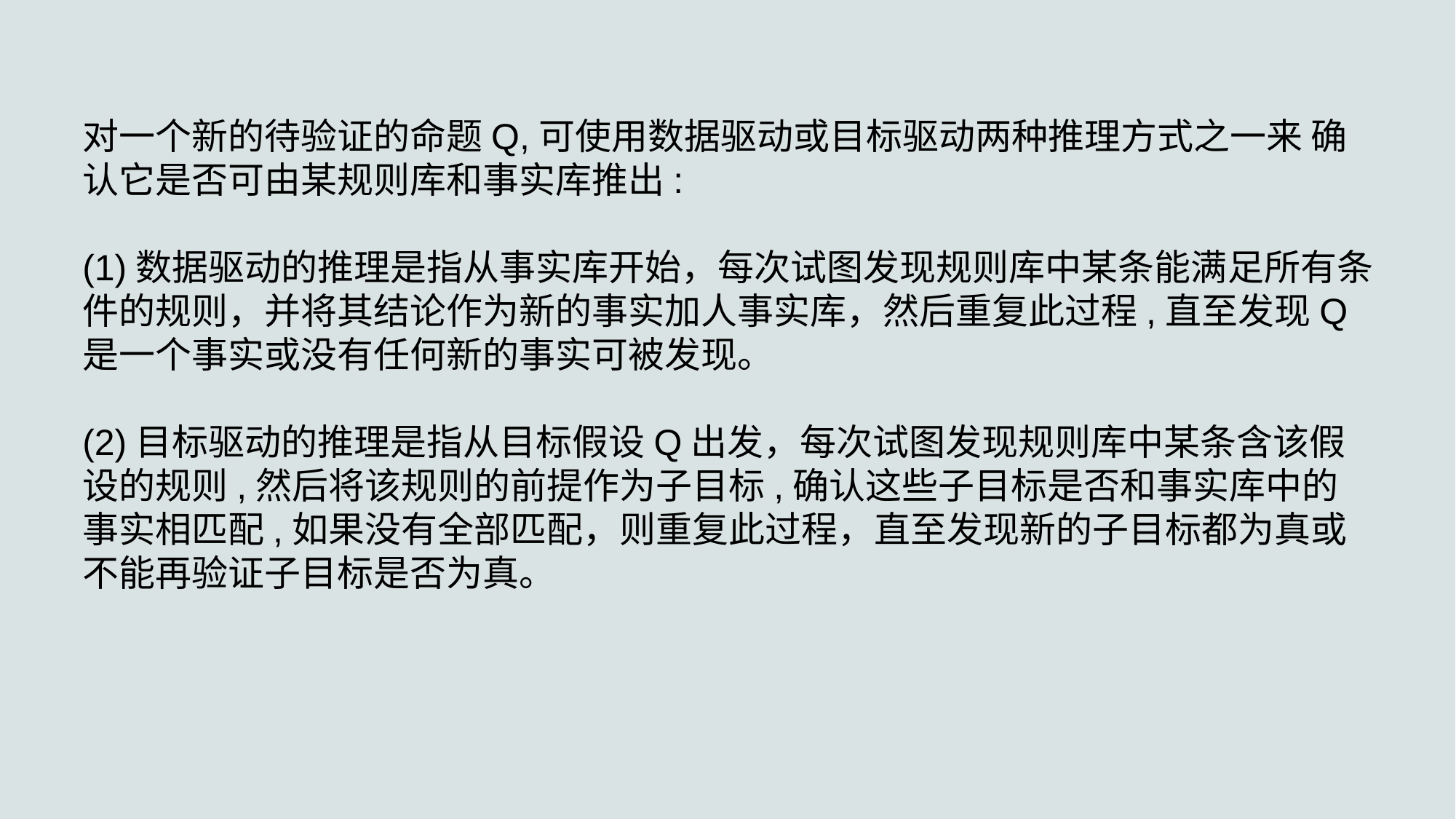

对一个新的待验证的命题Q,可使用数据驱动或目标驱动两种推理方式之一来 确认它是否可由某规则库和事实库推出:
(1)数据驱动的推理是指从事实库开始，每次试图发现规则库中某条能满足所有条件的规则，并将其结论作为新的事实加人事实库，然后重复此过程,直至发现Q是一个事实或没有任何新的事实可被发现。
(2)目标驱动的推理是指从目标假设Q出发，每次试图发现规则库中某条含该假设的规则,然后将该规则的前提作为子目标,确认这些子目标是否和事实库中的事实相匹配,如果没有全部匹配，则重复此过程，直至发现新的子目标都为真或不能再验证子目标是否为真。